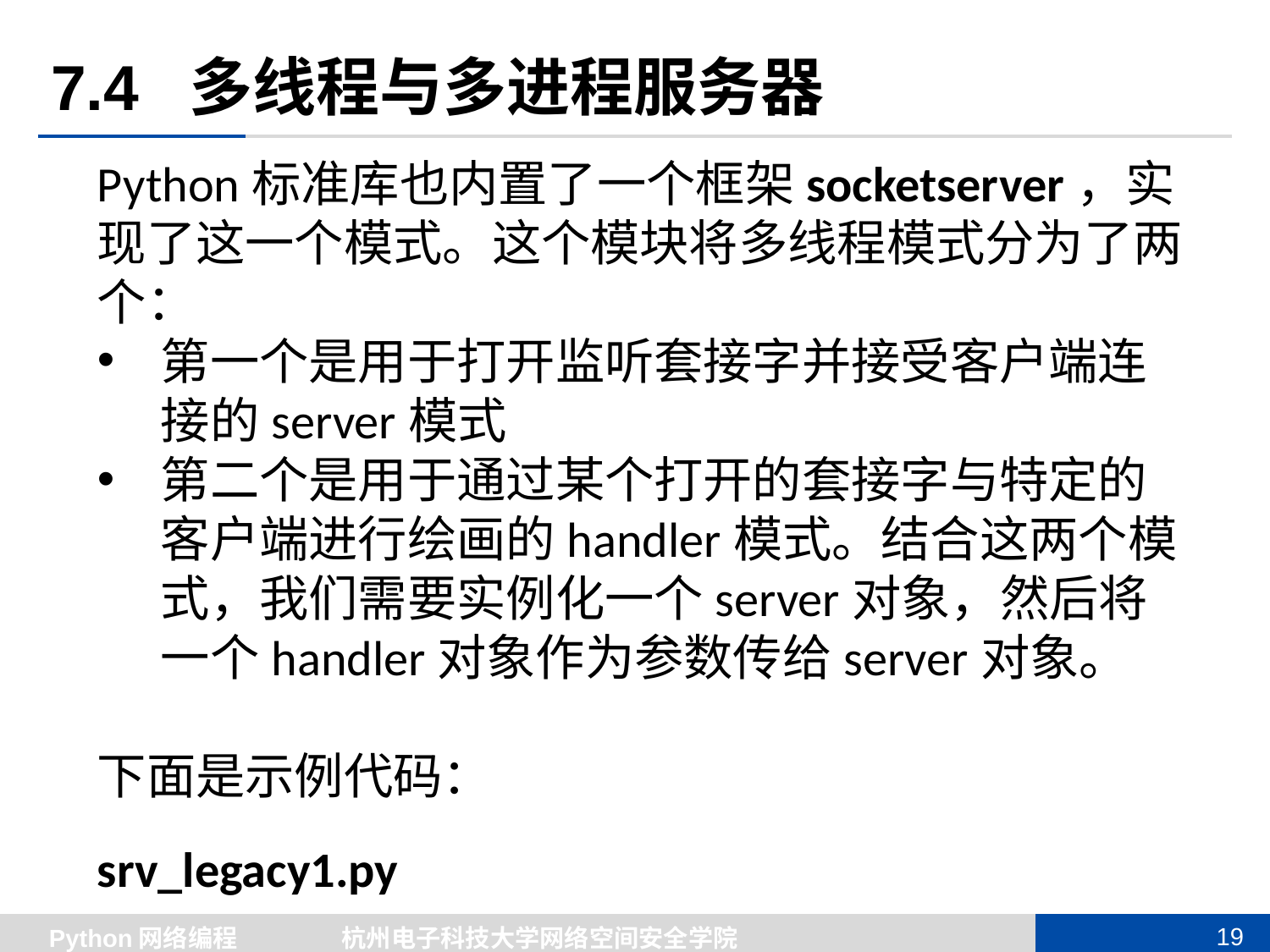

# 7.4  多线程与多进程服务器
Python标准库也内置了一个框架socketserver，实现了这一个模式。这个模块将多线程模式分为了两个：
第一个是用于打开监听套接字并接受客户端连接的server模式
第二个是用于通过某个打开的套接字与特定的客户端进行绘画的handler模式。结合这两个模式，我们需要实例化一个server对象，然后将一个handler对象作为参数传给server对象。

下面是示例代码：

srv_legacy1.py